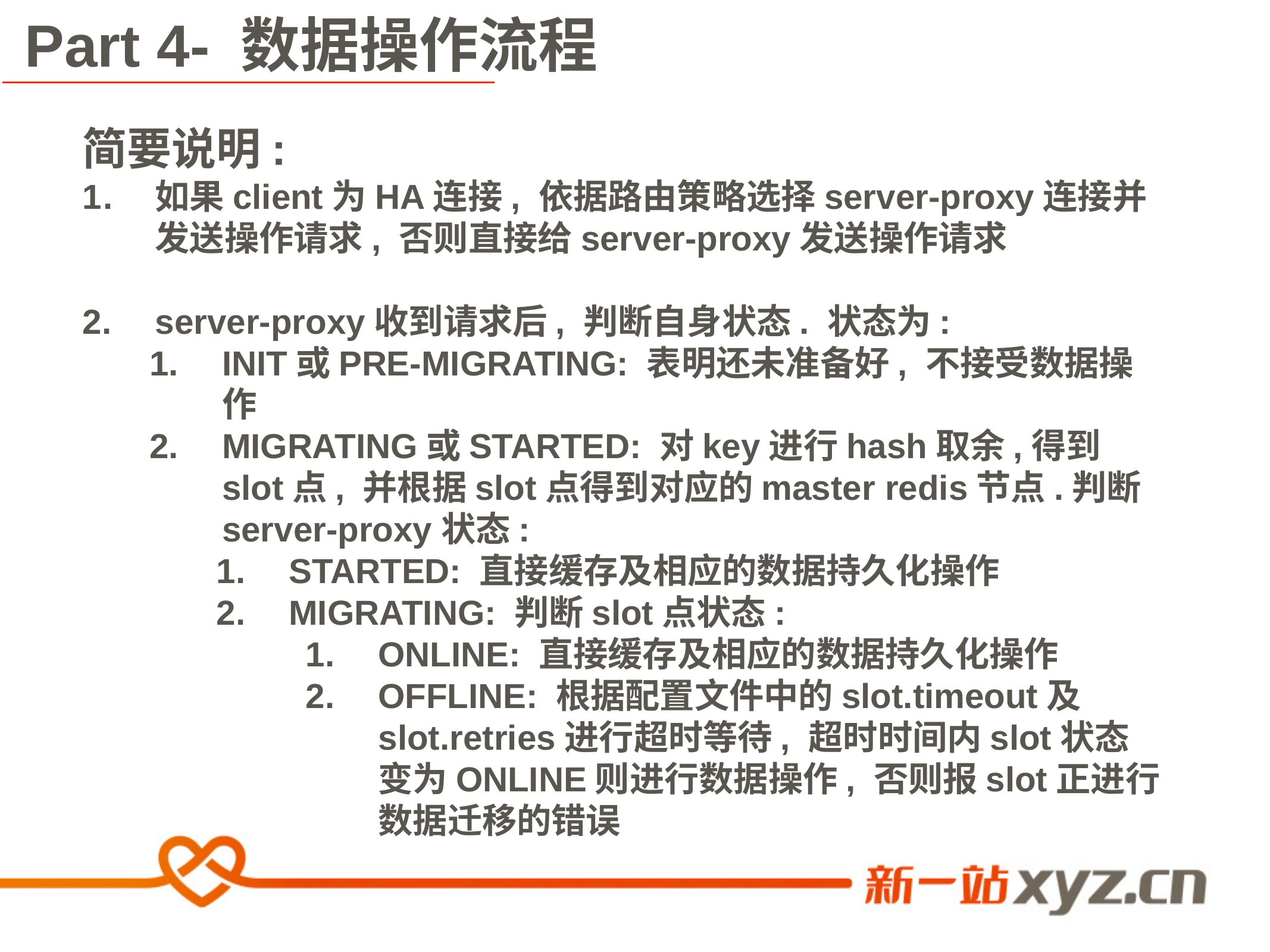

Part 4- 数据操作流程

简要说明:
如果client为HA连接, 依据路由策略选择server-proxy连接并发送操作请求, 否则直接给server-proxy发送操作请求

server-proxy收到请求后, 判断自身状态. 状态为:
INIT或PRE-MIGRATING: 表明还未准备好, 不接受数据操作
MIGRATING或STARTED: 对key进行hash取余,得到slot点, 并根据slot点得到对应的master redis节点.判断server-proxy状态:
STARTED: 直接缓存及相应的数据持久化操作
MIGRATING: 判断slot点状态:
ONLINE: 直接缓存及相应的数据持久化操作
OFFLINE: 根据配置文件中的slot.timeout及slot.retries进行超时等待, 超时时间内slot状态变为ONLINE则进行数据操作, 否则报slot正进行数据迁移的错误